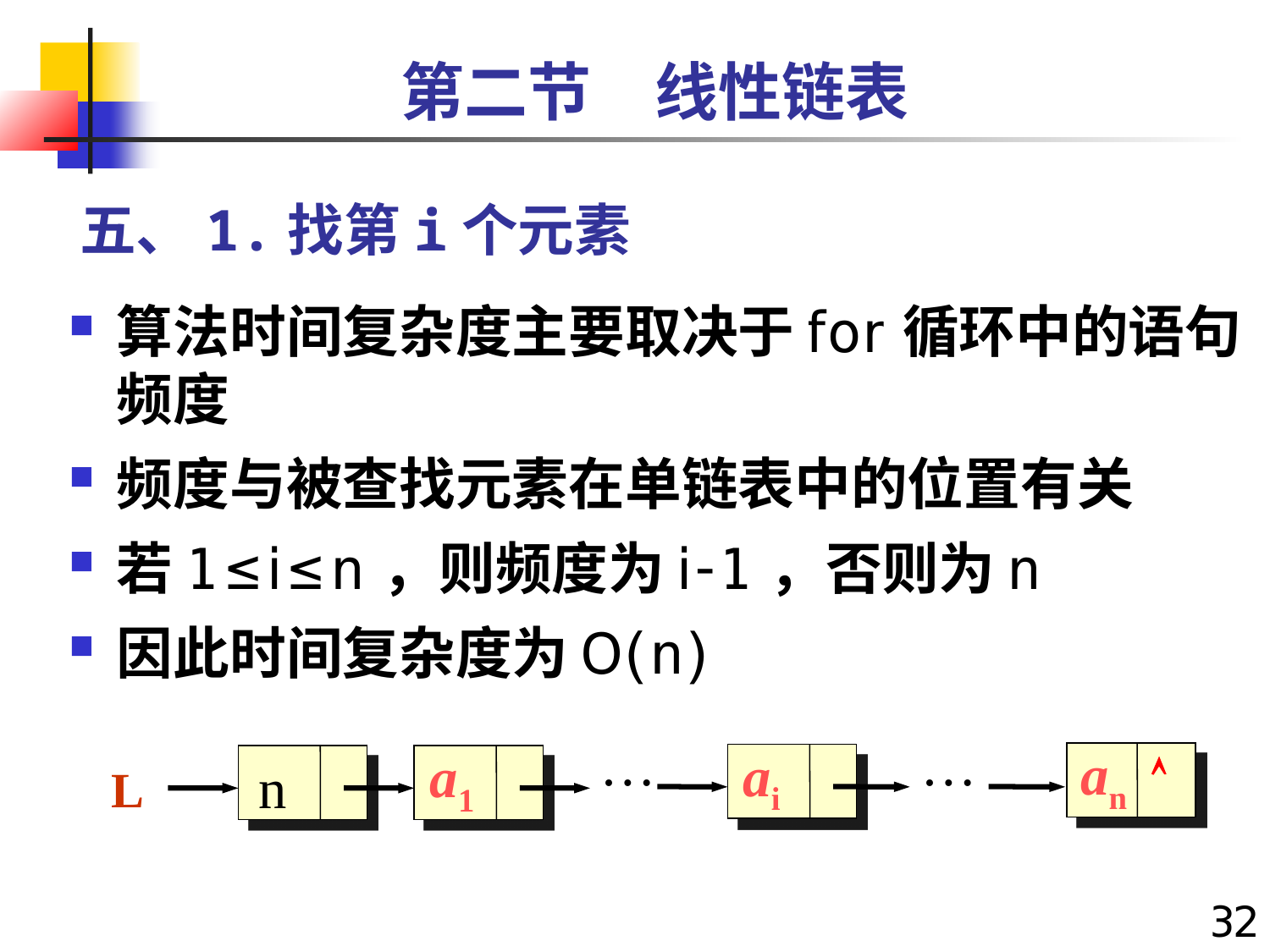

第二节　线性链表
五、1.找第i个元素
算法时间复杂度主要取决于for循环中的语句频度
频度与被查找元素在单链表中的位置有关
若1≤i≤n，则频度为i-1，否则为n
因此时间复杂度为O(n)
…
…
an
ai
a1

∧

n
L

32